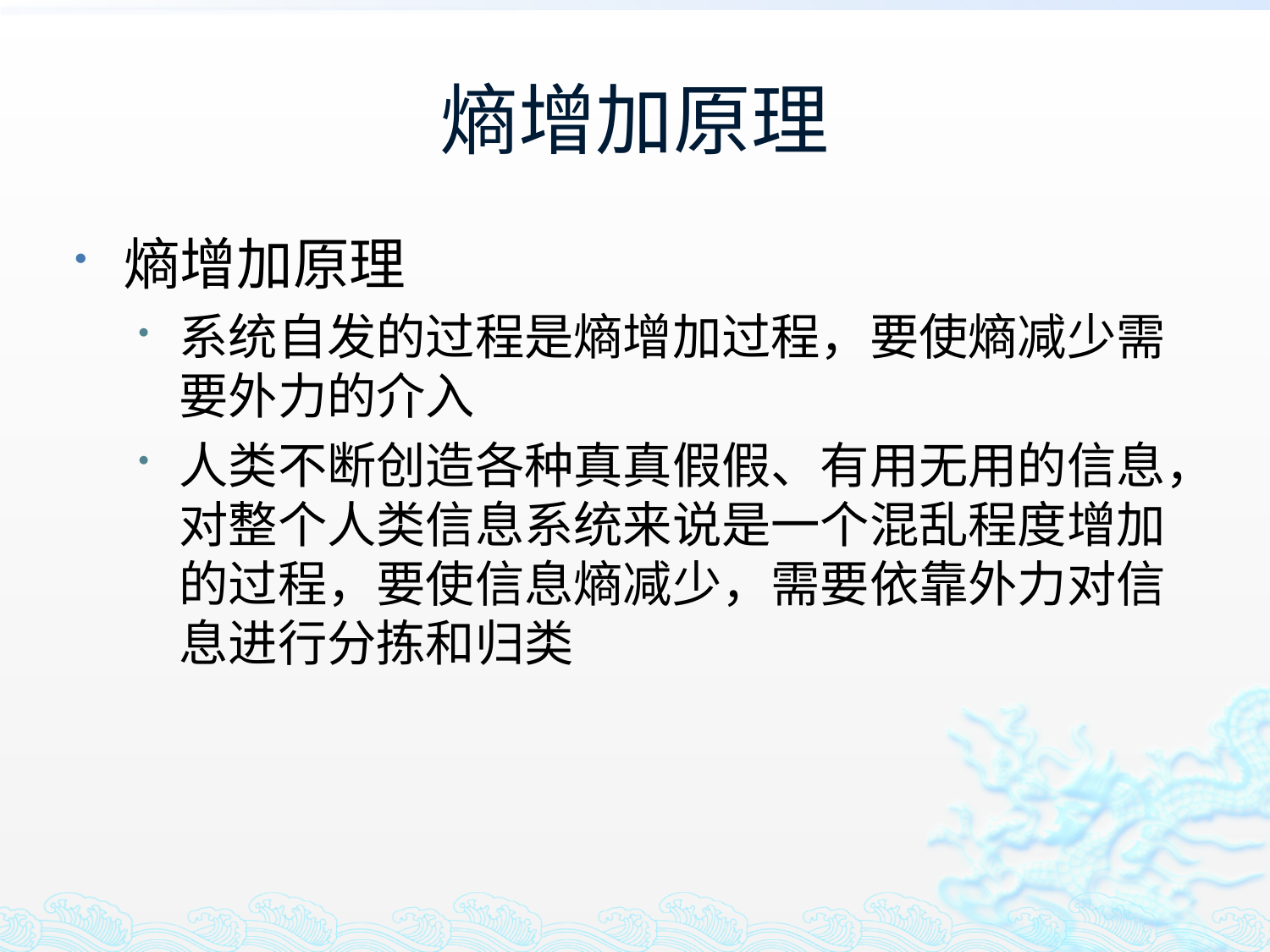

# 熵增加原理
熵增加原理
系统自发的过程是熵增加过程，要使熵减少需要外力的介入
人类不断创造各种真真假假、有用无用的信息，对整个人类信息系统来说是一个混乱程度增加的过程，要使信息熵减少，需要依靠外力对信息进行分拣和归类